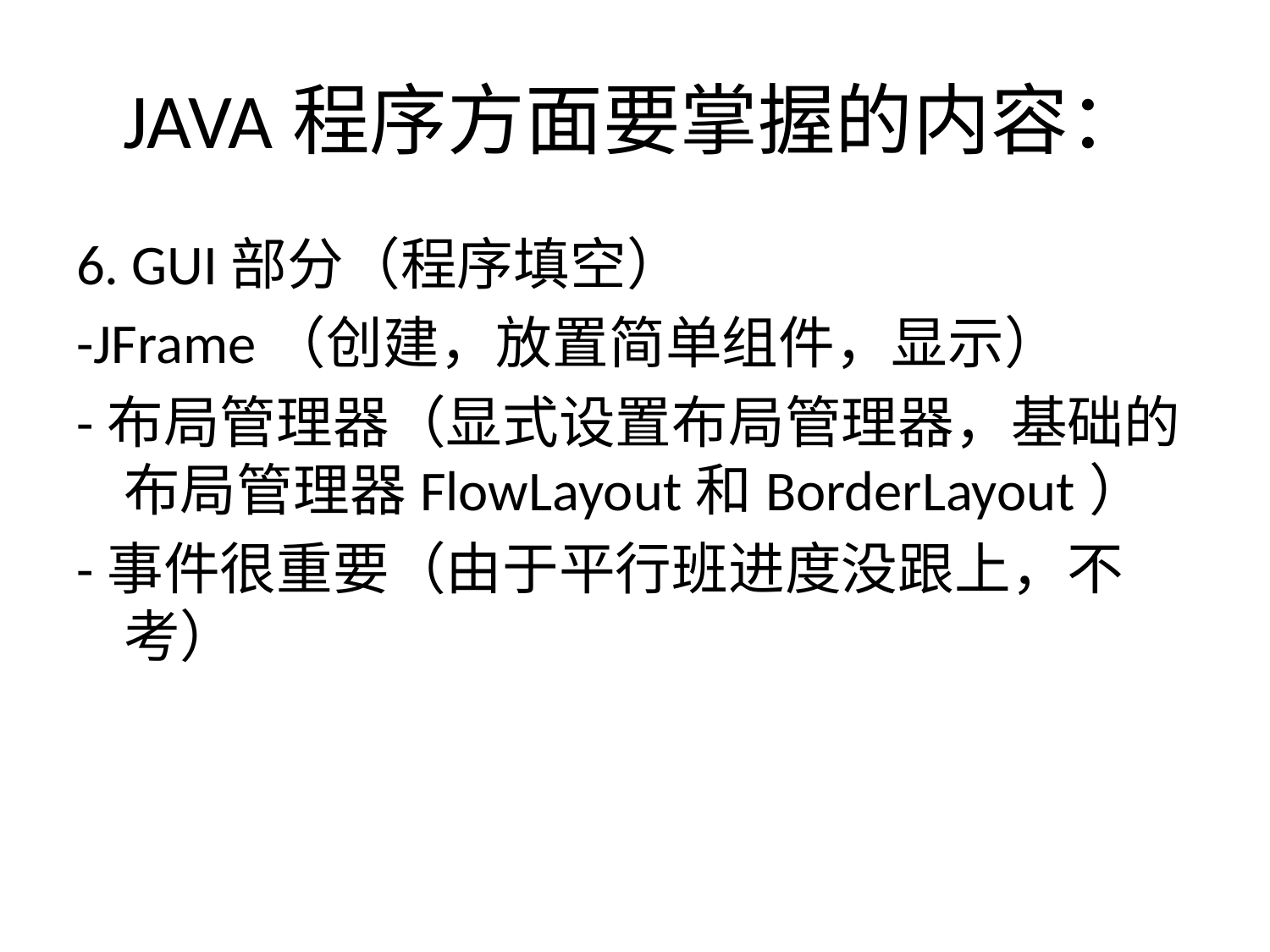

# JAVA程序方面要掌握的内容：
6. GUI部分（程序填空）
-JFrame（创建，放置简单组件，显示）
-布局管理器（显式设置布局管理器，基础的布局管理器FlowLayout和BorderLayout）
-事件很重要（由于平行班进度没跟上，不考）